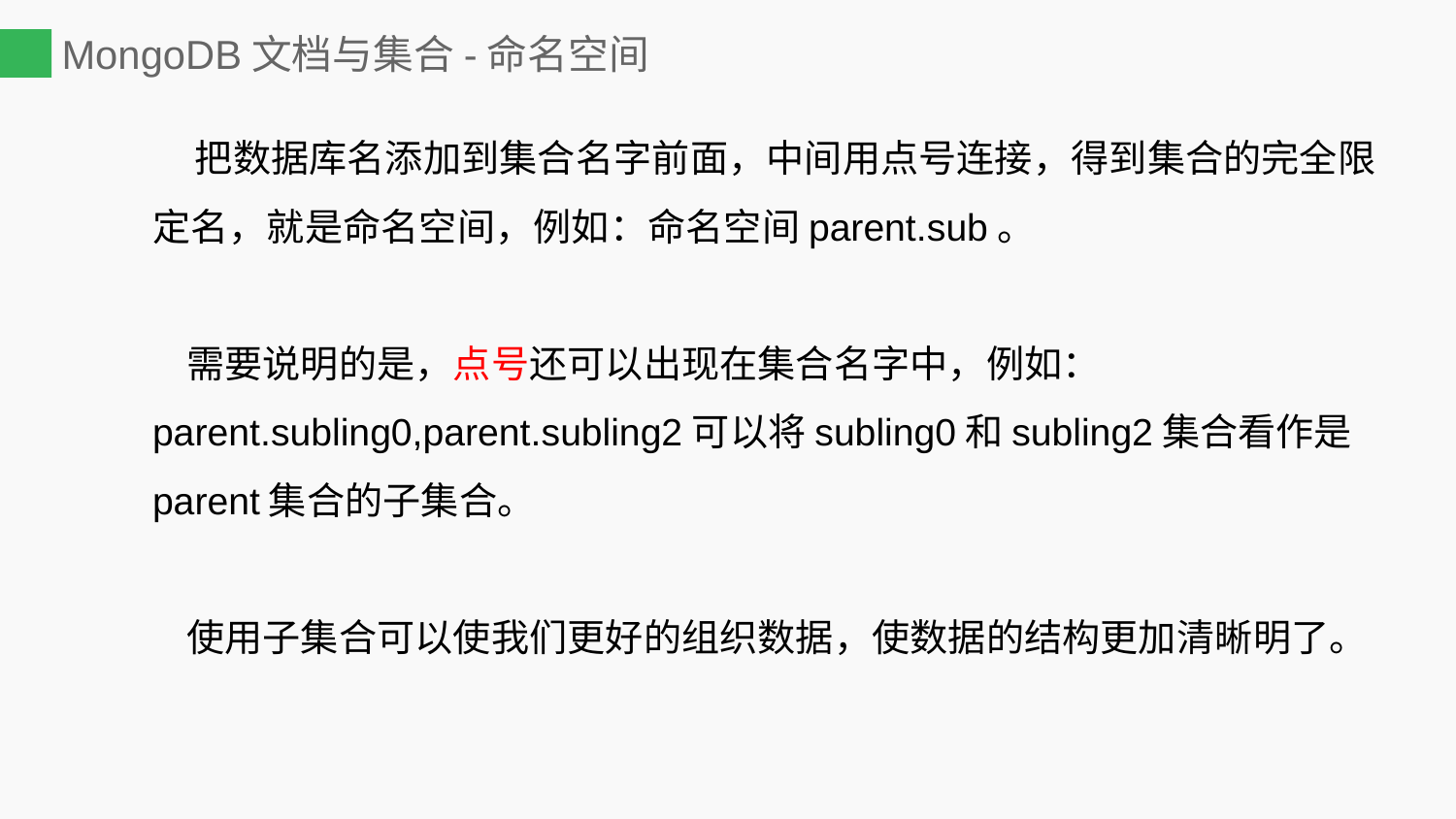

# MongoDB文档与集合-命名空间
    把数据库名添加到集合名字前面，中间用点号连接，得到集合的完全限定名，就是命名空间，例如：命名空间parent.sub。

   需要说明的是，点号还可以出现在集合名字中，例如：parent.subling0,parent.subling2可以将subling0和subling2集合看作是parent集合的子集合。

   使用子集合可以使我们更好的组织数据，使数据的结构更加清晰明了。